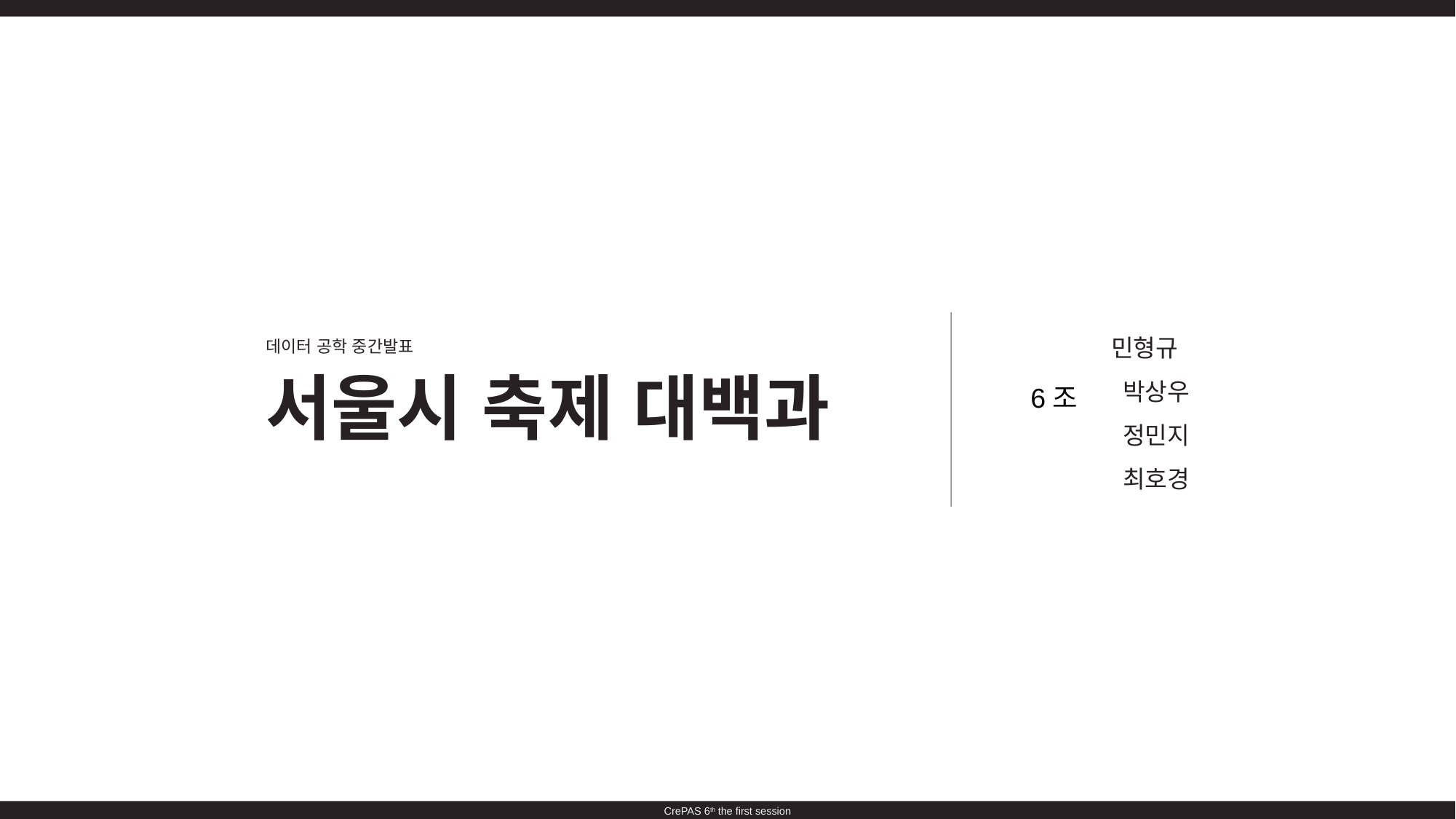

민형규
         박상우
         정민지
         최호경
데이터 공학 중간발표
서울시 축제 대백과
6조
CrePAS 6th the first session